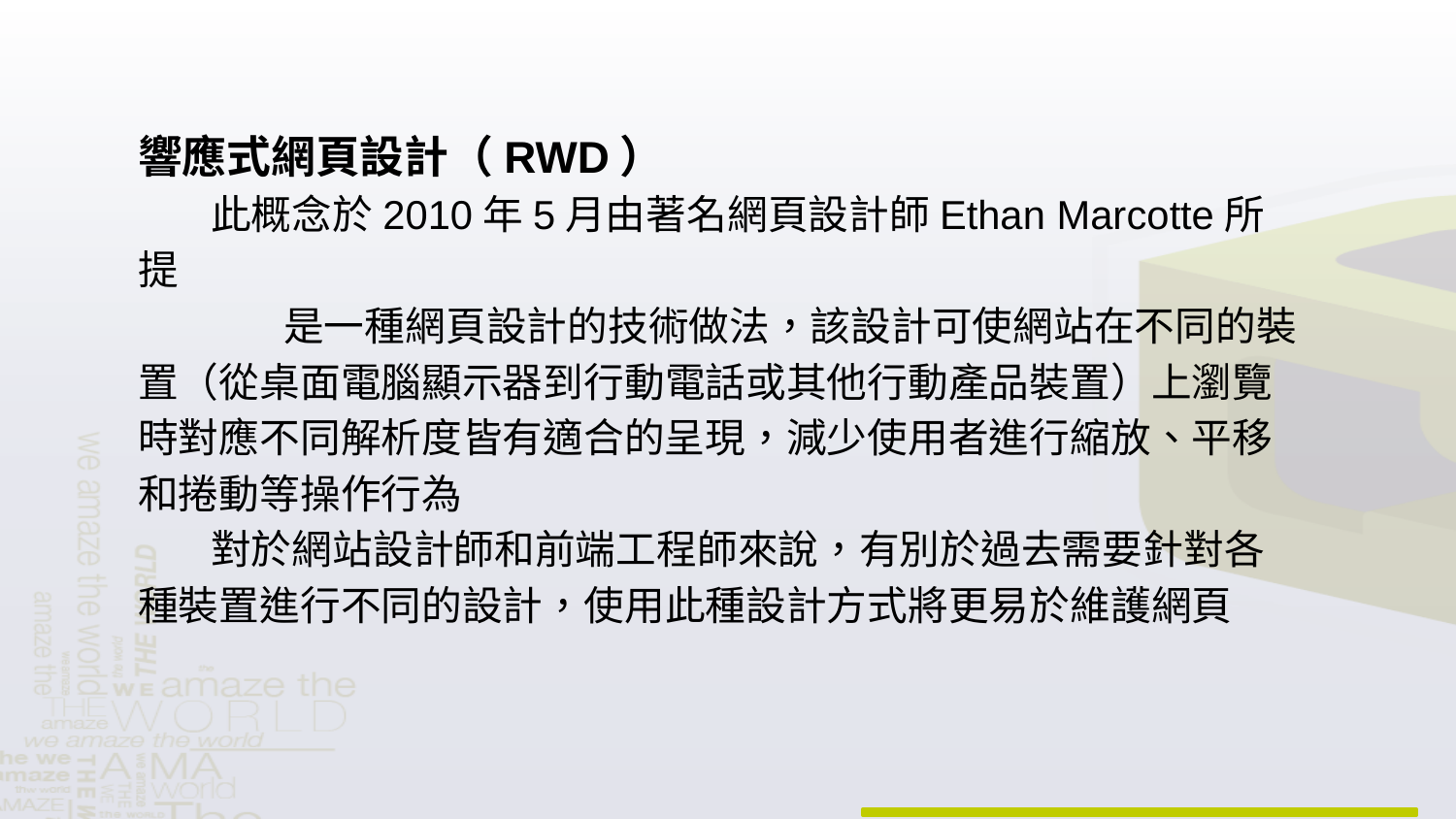

響應式網頁設計（RWD）
此概念於2010年5月由著名網頁設計師Ethan Marcotte所提
 	是一種網頁設計的技術做法，該設計可使網站在不同的裝置（從桌面電腦顯示器到行動電話或其他行動產品裝置）上瀏覽時對應不同解析度皆有適合的呈現，減少使用者進行縮放、平移和捲動等操作行為
對於網站設計師和前端工程師來說，有別於過去需要針對各種裝置進行不同的設計，使用此種設計方式將更易於維護網頁